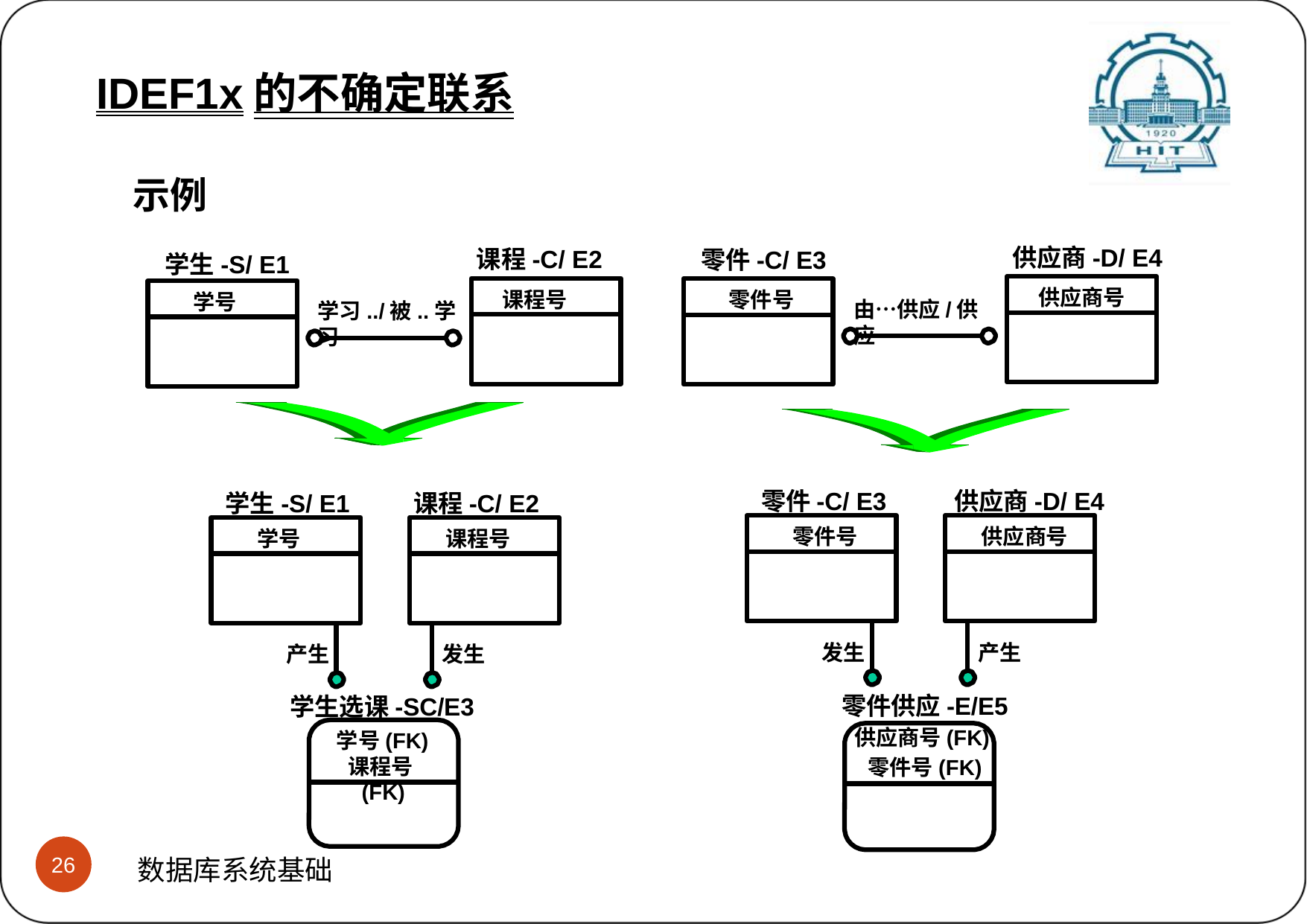

# IDEF1x的非确定联系 (3)怎样处理非确定联系?
IDEF1x的不确定联系
示例
学生-S/ E1
供应商-D/ E4
课程-C/ E2
零件-C/ E3

供应商号
课程号
零件号
学号
由…供应/供应
学习../被..学习

零件-C/ E3
供应商-D/ E4
学生-S/ E1
课程-C/ E2

零件号
供应商号
学号
课程号

发生	产生

零件供应-E/E5 供应商号(FK)
零件号(FK)
产生	发生

学生选课-SC/E3
学号(FK) 课程号(FK)